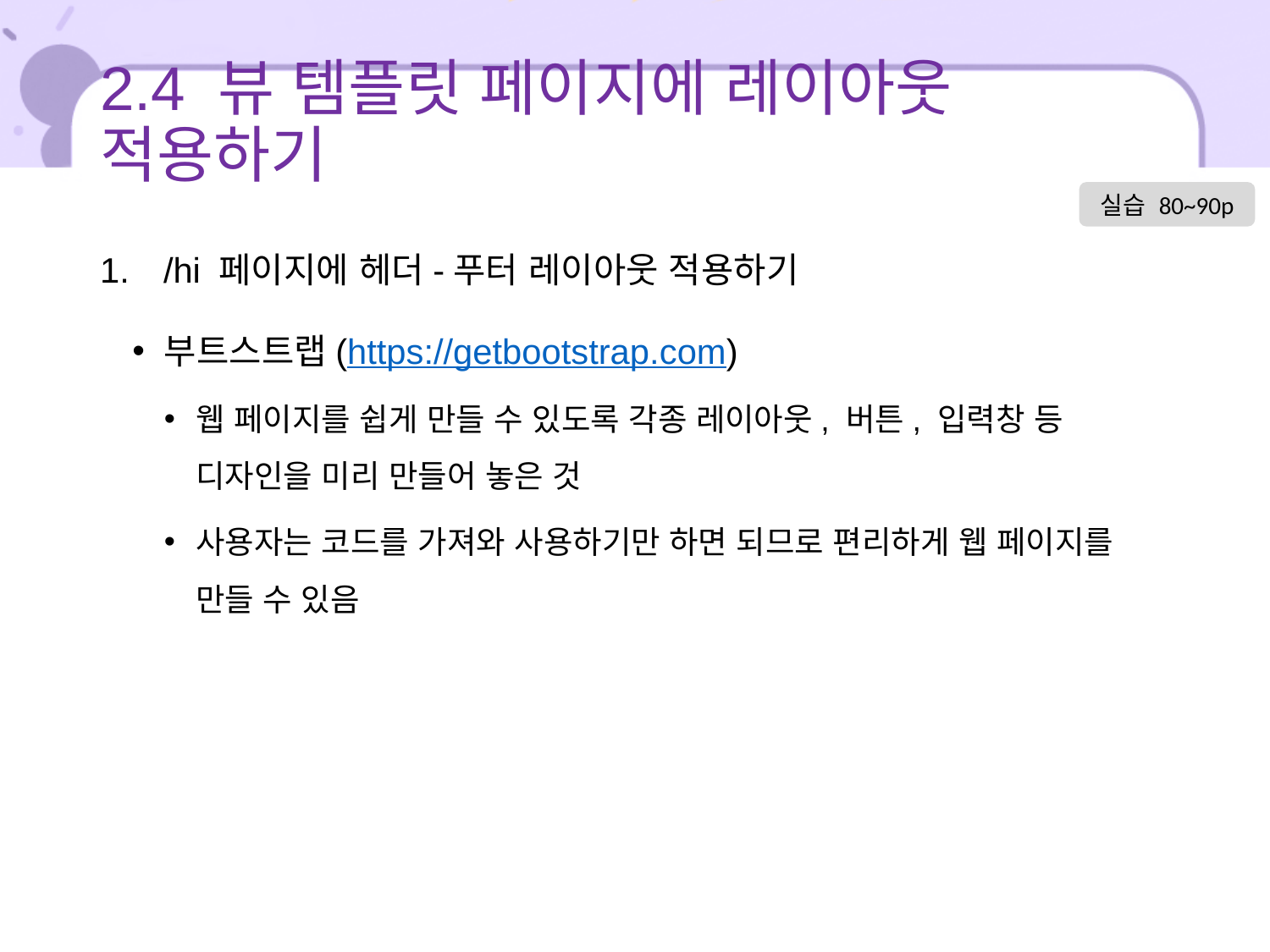

# 2.4 뷰 템플릿 페이지에 레이아웃 적용하기
실습 80~90p
/hi 페이지에 헤더-푸터 레이아웃 적용하기
부트스트랩(https://getbootstrap.com)
웹 페이지를 쉽게 만들 수 있도록 각종 레이아웃, 버튼, 입력창 등 디자인을 미리 만들어 놓은 것
사용자는 코드를 가져와 사용하기만 하면 되므로 편리하게 웹 페이지를 만들 수 있음